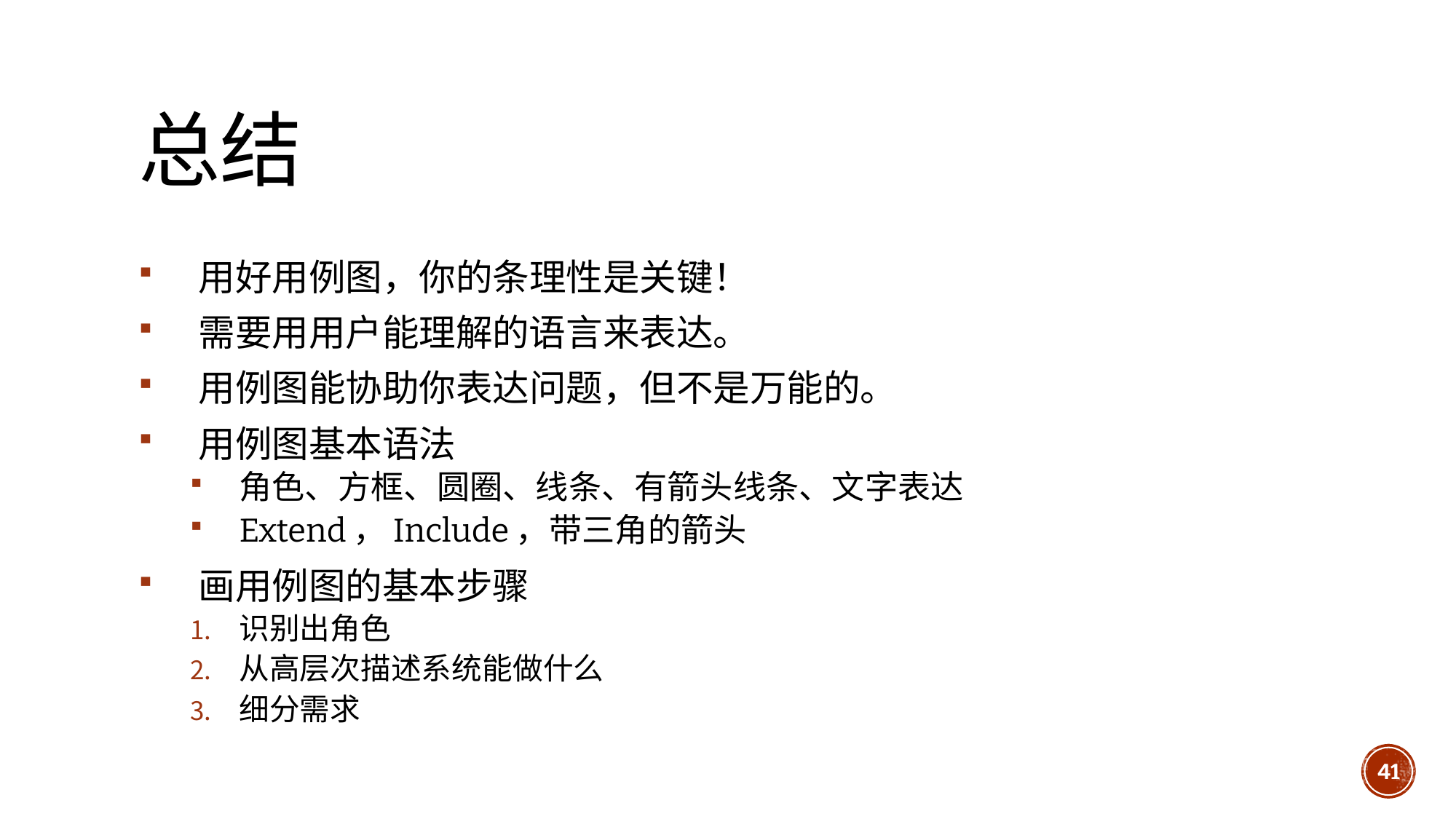

# 总结
用好用例图，你的条理性是关键！
需要用用户能理解的语言来表达。
用例图能协助你表达问题，但不是万能的。
用例图基本语法
角色、方框、圆圈、线条、有箭头线条、文字表达
Extend，Include，带三角的箭头
画用例图的基本步骤
识别出角色
从高层次描述系统能做什么
细分需求
41